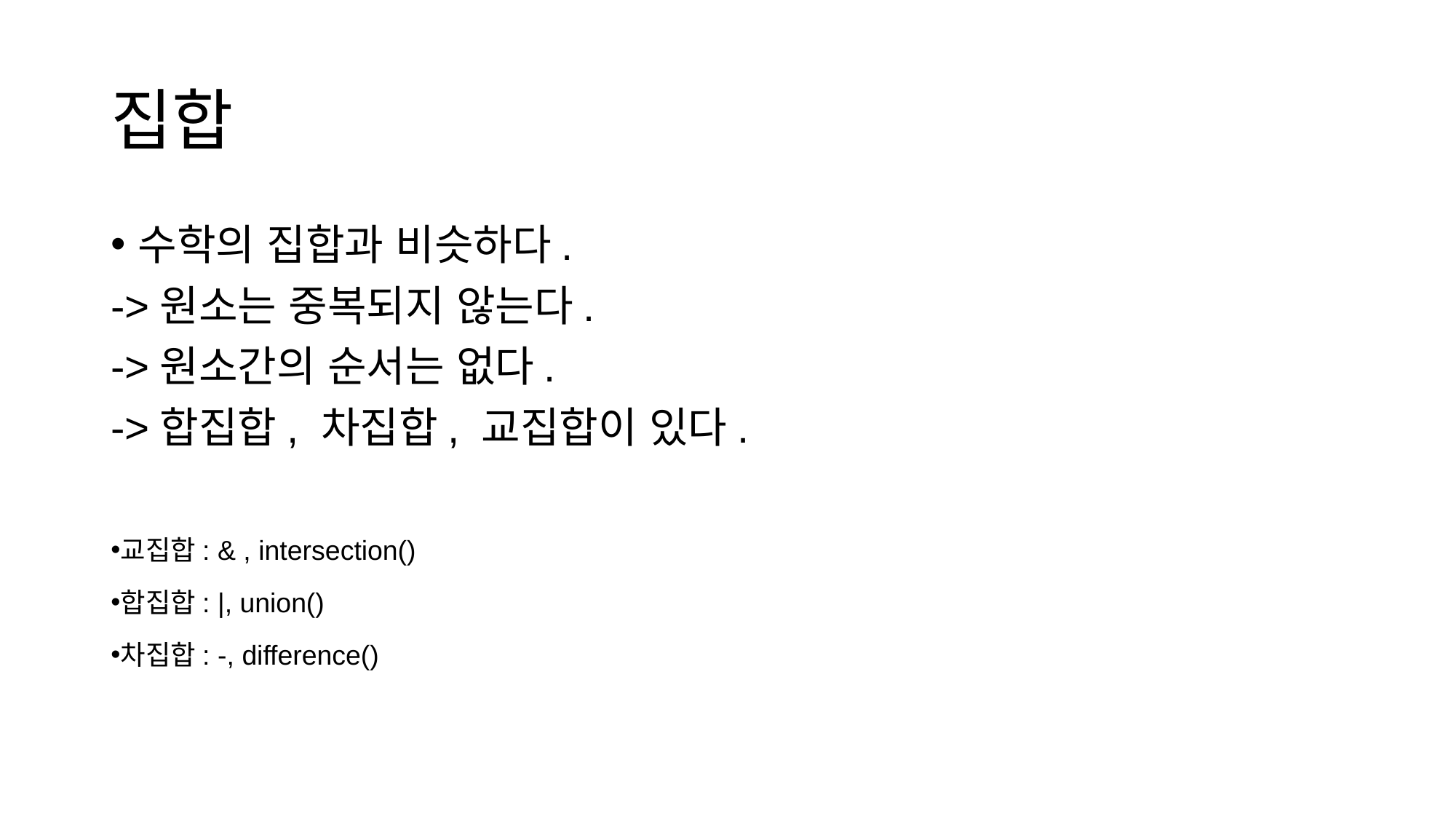

# 집합
수학의 집합과 비슷하다.
->원소는 중복되지 않는다.
->원소간의 순서는 없다.
->합집합, 차집합, 교집합이 있다.

교집합: & , intersection()
합집합: |, union()
차집합: -, difference()